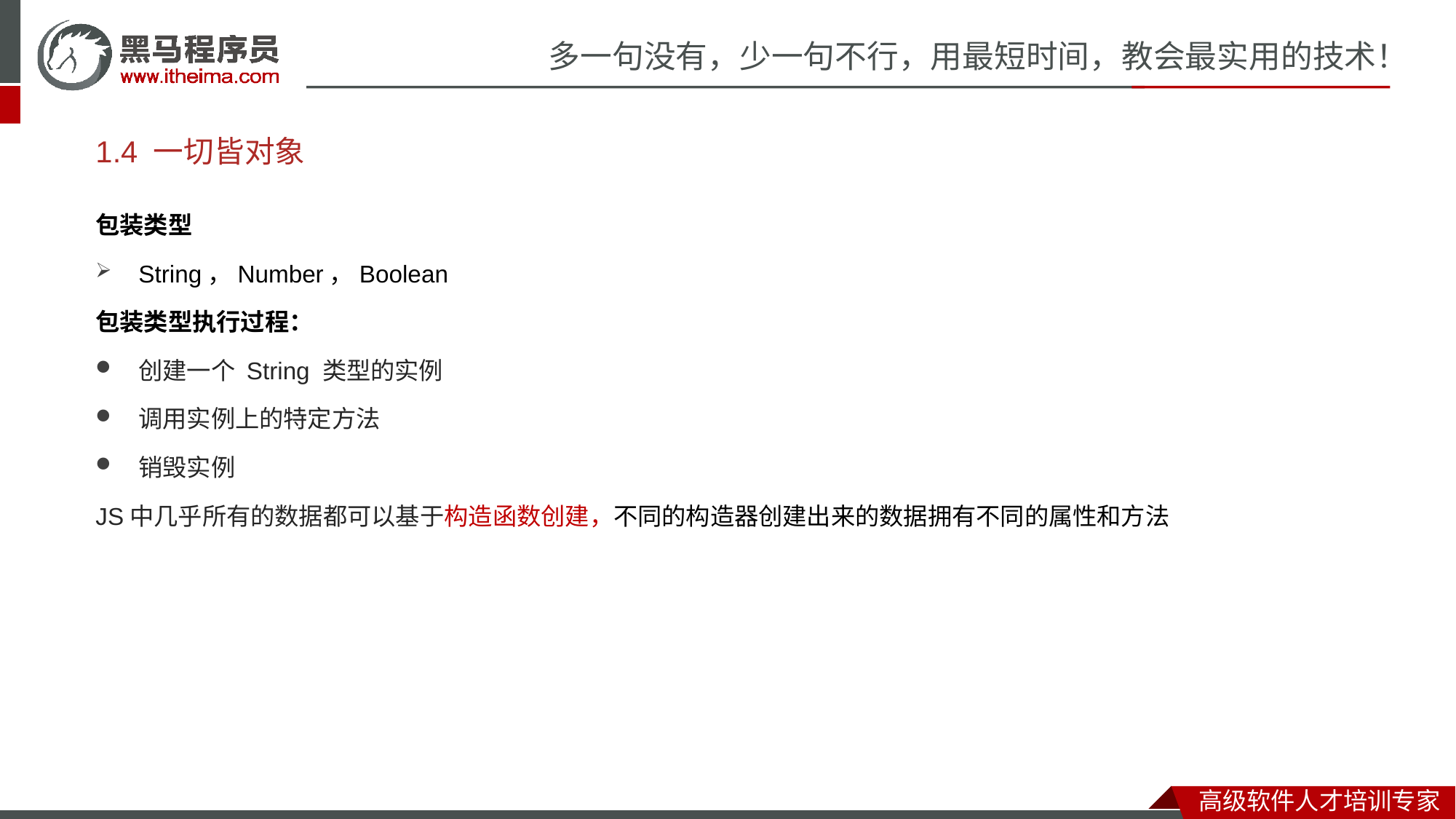

# 1.4 一切皆对象
包装类型
String，Number，Boolean
包装类型执行过程：
创建一个 String 类型的实例
调用实例上的特定方法
销毁实例
JS中几乎所有的数据都可以基于构造函数创建，不同的构造器创建出来的数据拥有不同的属性和方法